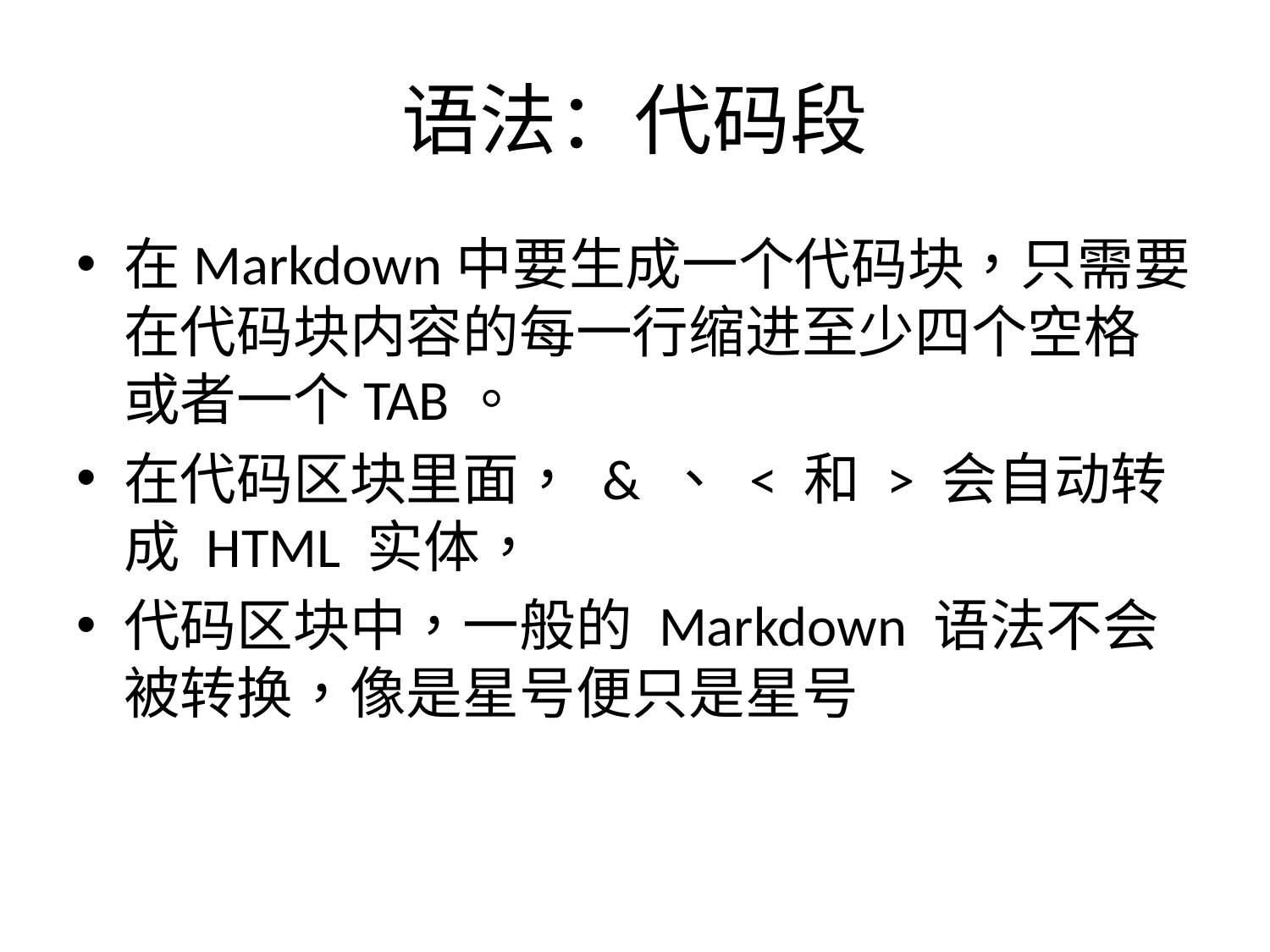

# 语法：代码段
在Markdown中要生成一个代码块，只需要在代码块内容的每一行缩进至少四个空格或者一个TAB。
在代码区块里面， & 、 < 和 > 会自动转成 HTML 实体，
代码区块中，一般的 Markdown 语法不会被转换，像是星号便只是星号